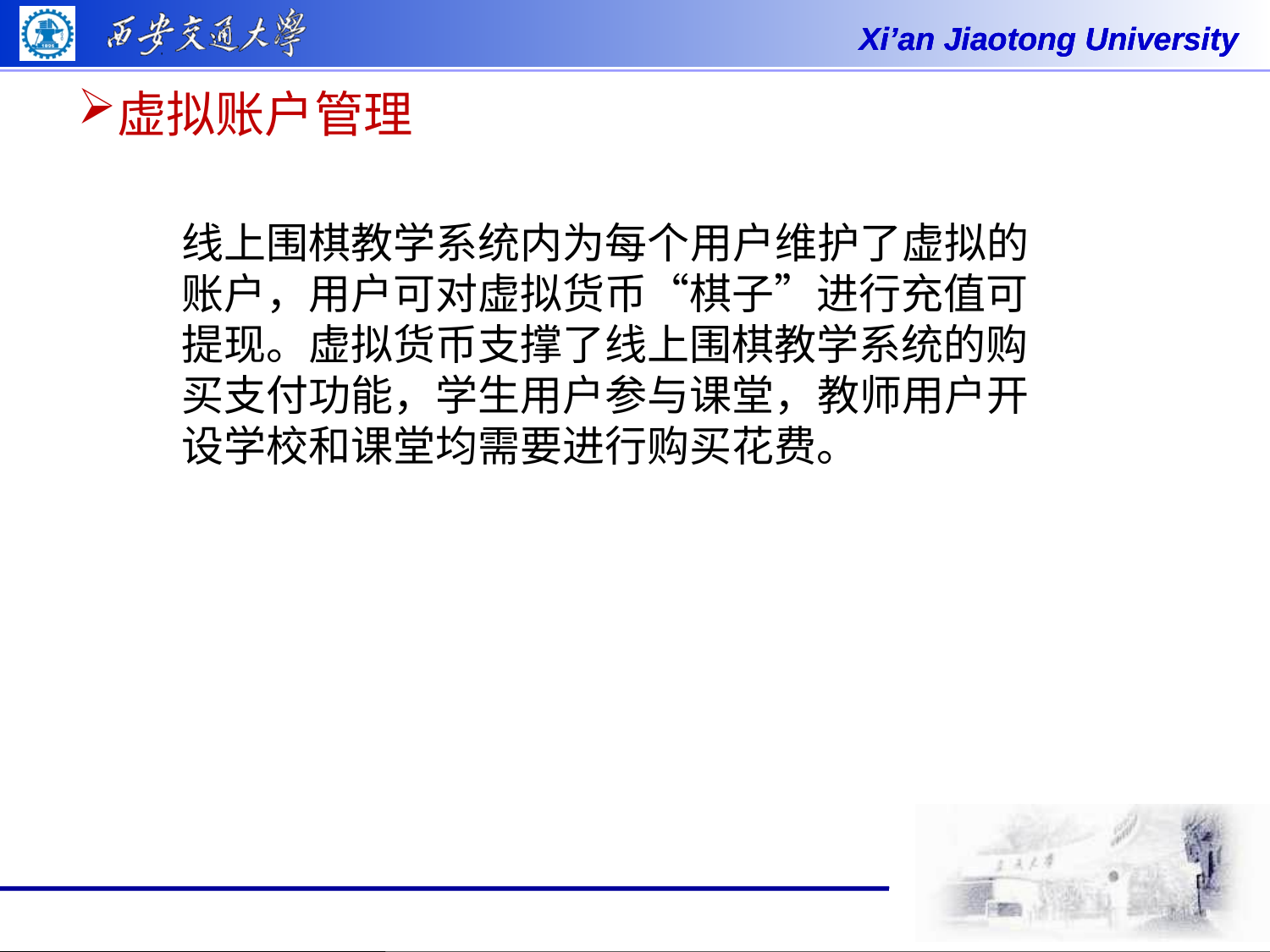

# 虚拟账户管理
线上围棋教学系统内为每个用户维护了虚拟的账户，用户可对虚拟货币“棋子”进行充值可提现。虚拟货币支撑了线上围棋教学系统的购买支付功能，学生用户参与课堂，教师用户开设学校和课堂均需要进行购买花费。